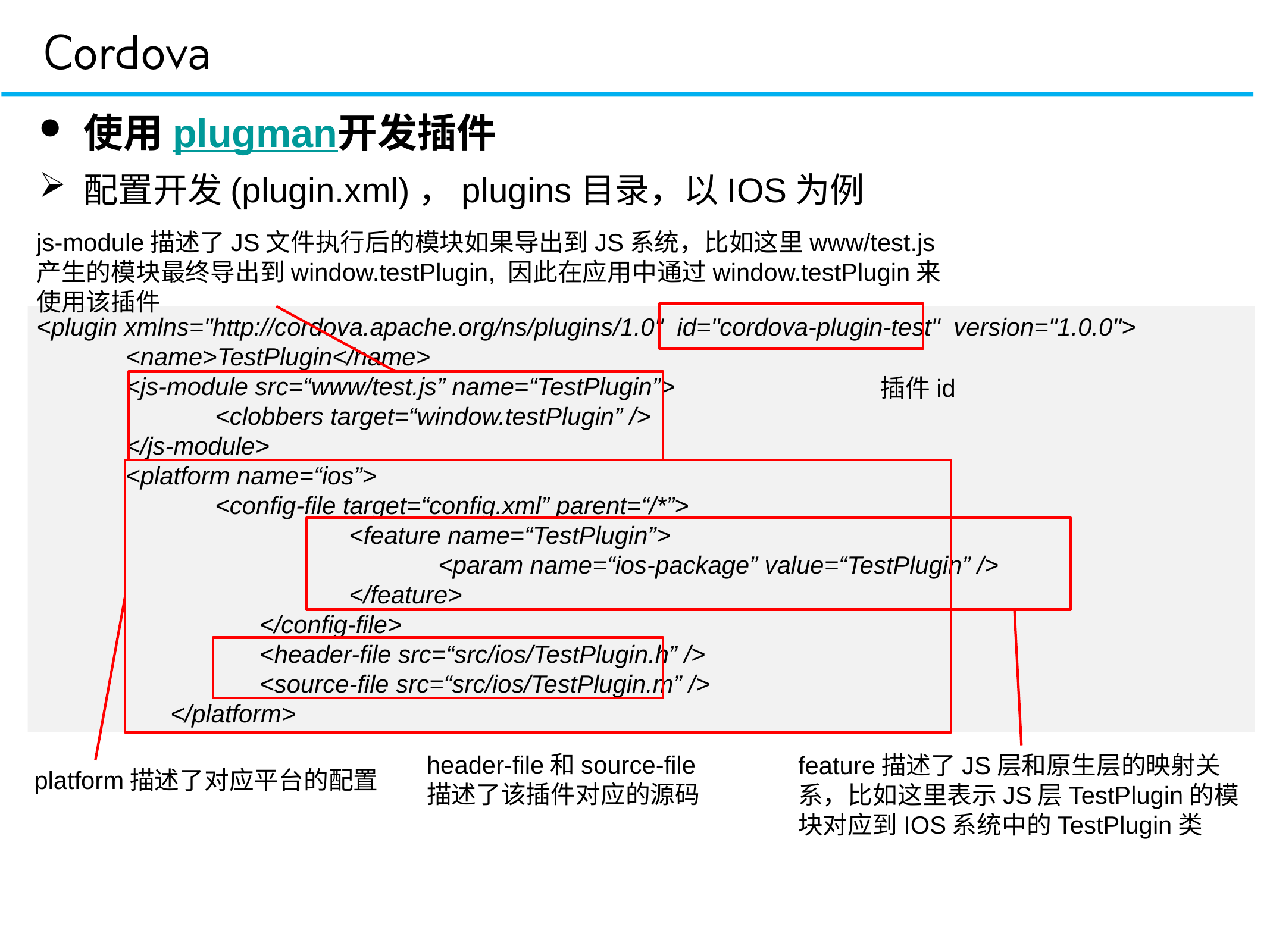

Cordova

使用plugman开发插件
配置开发(plugin.xml)，plugins目录，以IOS为例
js-module描述了JS文件执行后的模块如果导出到JS系统，比如这里www/test.js产生的模块最终导出到window.testPlugin, 因此在应用中通过window.testPlugin来使用该插件

<plugin xmlns="http://cordova.apache.org/ns/plugins/1.0"  id="cordova-plugin-test"  version="1.0.0">
	<name>TestPlugin</name>
	<js-module src=“www/test.js” name=“TestPlugin”>
		<clobbers target=“window.testPlugin” />
	</js-module>
	<platform name=“ios”>
		<config-file target=“config.xml” parent=“/*”>
			<feature name=“TestPlugin”>
				<param name=“ios-package” value=“TestPlugin” />
			</feature>
		</config-file>
		<header-file src=“src/ios/TestPlugin.h” />
		<source-file src=“src/ios/TestPlugin.m” />
	</platform>
插件id

header-file和source-file描述了该插件对应的源码
feature描述了JS层和原生层的映射关系，比如这里表示JS层TestPlugin的模块对应到IOS系统中的TestPlugin类
platform描述了对应平台的配置